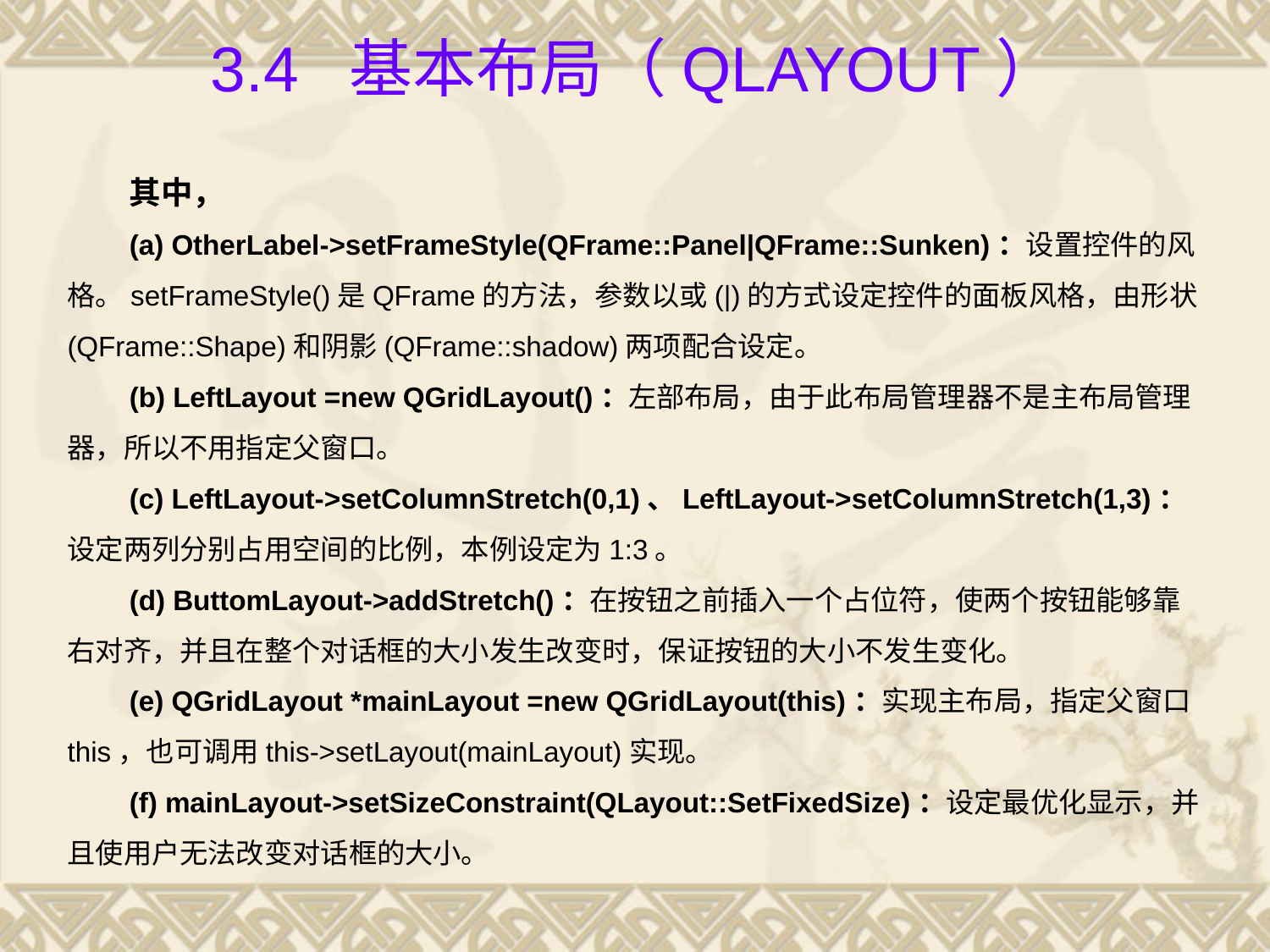

# 3.4  基本布局（QLayout）
其中，
(a) OtherLabel->setFrameStyle(QFrame::Panel|QFrame::Sunken)：设置控件的风格。setFrameStyle()是QFrame的方法，参数以或(|)的方式设定控件的面板风格，由形状(QFrame::Shape)和阴影(QFrame::shadow)两项配合设定。
(b) LeftLayout =new QGridLayout()：左部布局，由于此布局管理器不是主布局管理器，所以不用指定父窗口。
(c) LeftLayout->setColumnStretch(0,1)、LeftLayout->setColumnStretch(1,3)：设定两列分别占用空间的比例，本例设定为1:3。
(d) ButtomLayout->addStretch()：在按钮之前插入一个占位符，使两个按钮能够靠右对齐，并且在整个对话框的大小发生改变时，保证按钮的大小不发生变化。
(e) QGridLayout *mainLayout =new QGridLayout(this)：实现主布局，指定父窗口this，也可调用this->setLayout(mainLayout)实现。
(f) mainLayout->setSizeConstraint(QLayout::SetFixedSize)：设定最优化显示，并且使用户无法改变对话框的大小。